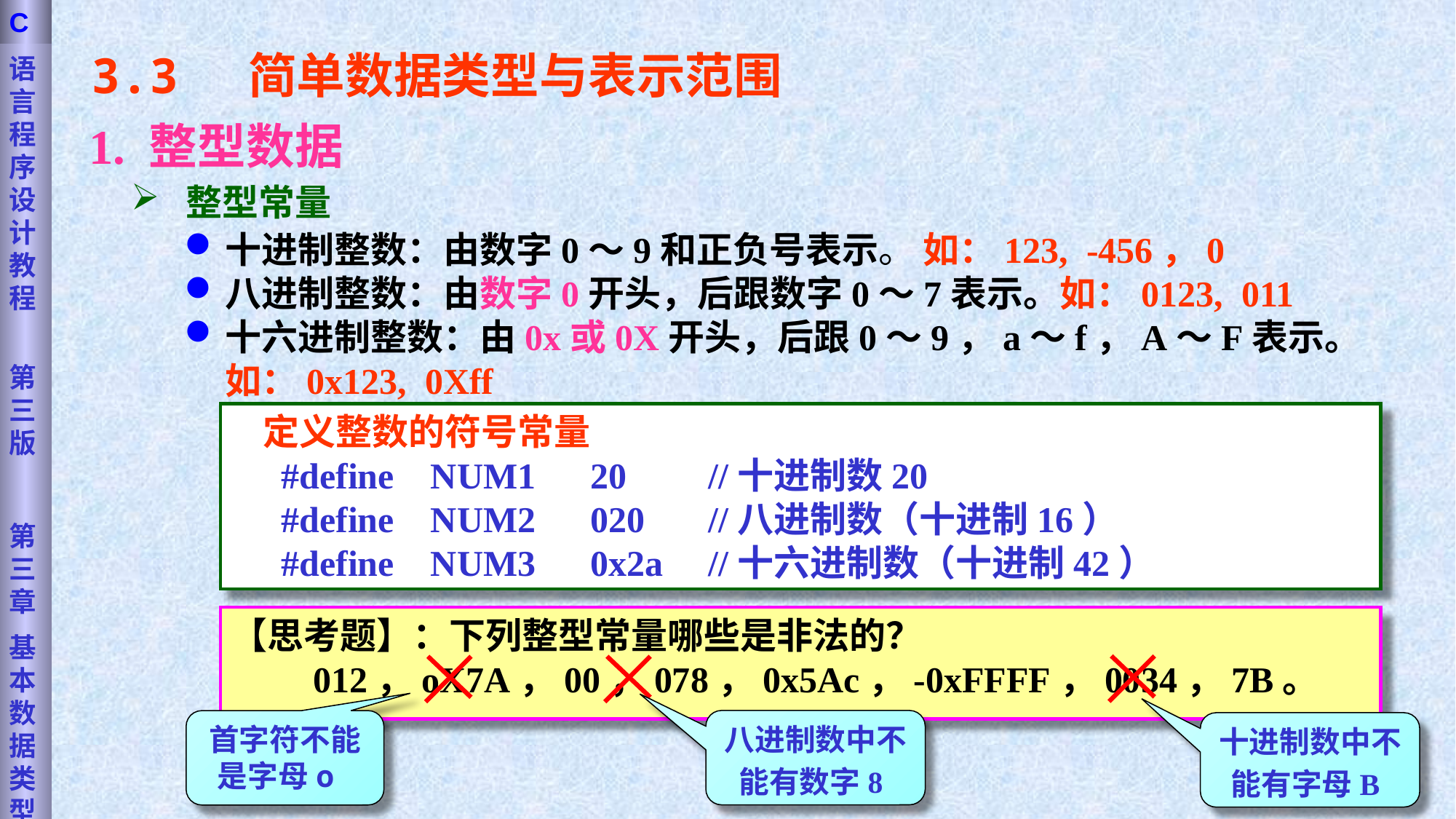

语言程序设计教程
第三版

第三章
基本数据类型
C
3.3  简单数据类型与表示范围
1. 整型数据
整型常量
十进制整数：由数字0～9和正负号表示。 如：123,  -456，0
八进制整数：由数字0开头，后跟数字0～7表示。如：0123,  011
十六进制整数：由0x或0X开头，后跟0～9，a～f，A～F表示。如：0x123,  0Xff
定义整数的符号常量
  #define    NUM1      20         //十进制数20
  #define    NUM2      020       //八进制数（十进制16）
  #define    NUM3      0x2a     //十六进制数（十进制42）
【思考题】：下列整型常量哪些是非法的？
         012，oX7A，00，078，0x5Ac，-0xFFFF，0034，7B。

八进制数中不能有数字8
首字符不能是字母o
十进制数中不能有字母B
9